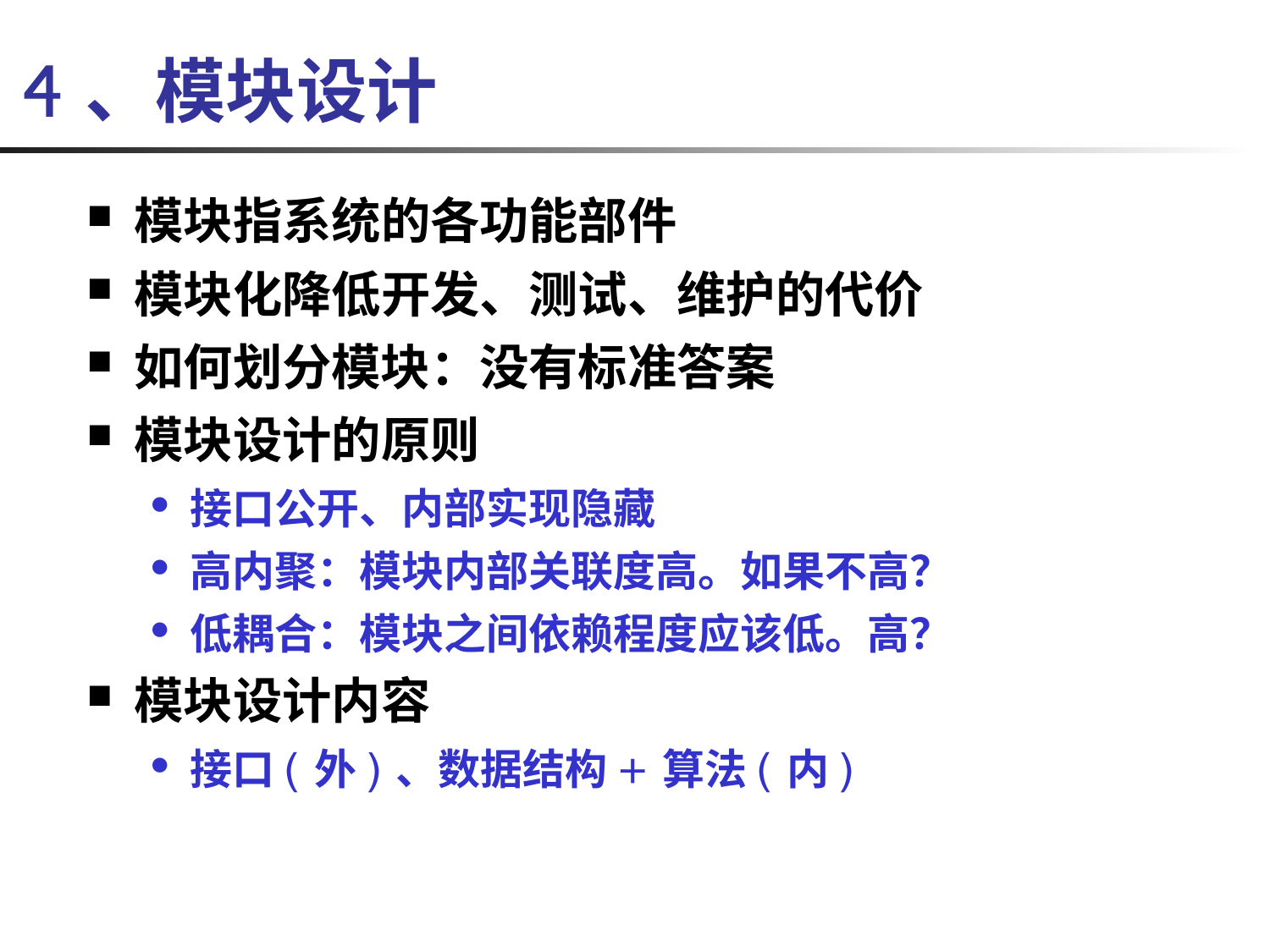

# 4、模块设计
模块指系统的各功能部件
模块化降低开发、测试、维护的代价
如何划分模块：没有标准答案
模块设计的原则
接口公开、内部实现隐藏
高内聚：模块内部关联度高。如果不高？
低耦合：模块之间依赖程度应该低。高？
模块设计内容
接口(外)、数据结构+算法(内)
14